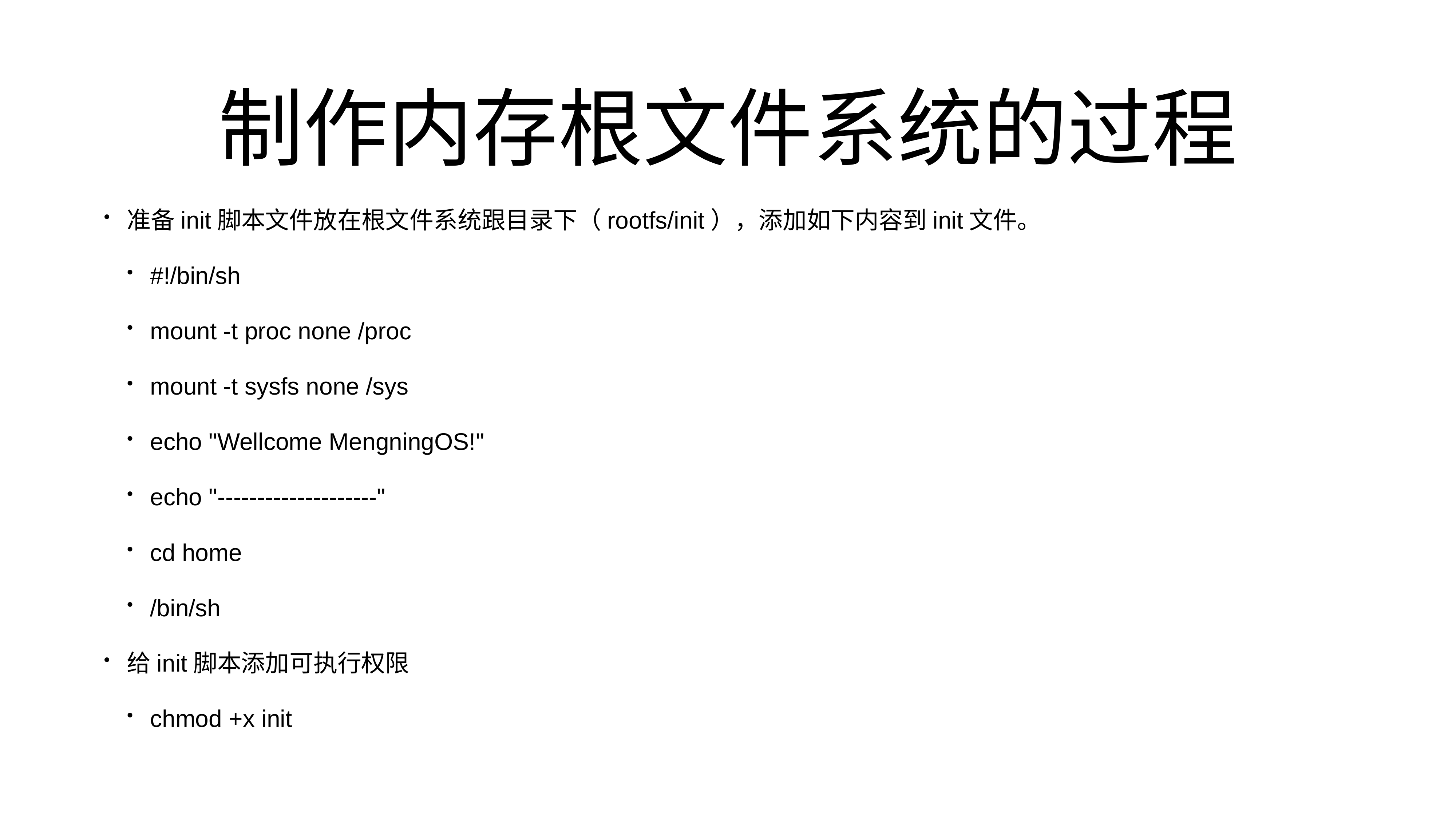

# 制作内存根文件系统的过程
准备init脚本文件放在根文件系统跟目录下（rootfs/init），添加如下内容到init文件。
#!/bin/sh
mount -t proc none /proc
mount -t sysfs none /sys
echo "Wellcome MengningOS!"
echo "--------------------"
cd home
/bin/sh
给init脚本添加可执行权限
chmod +x init